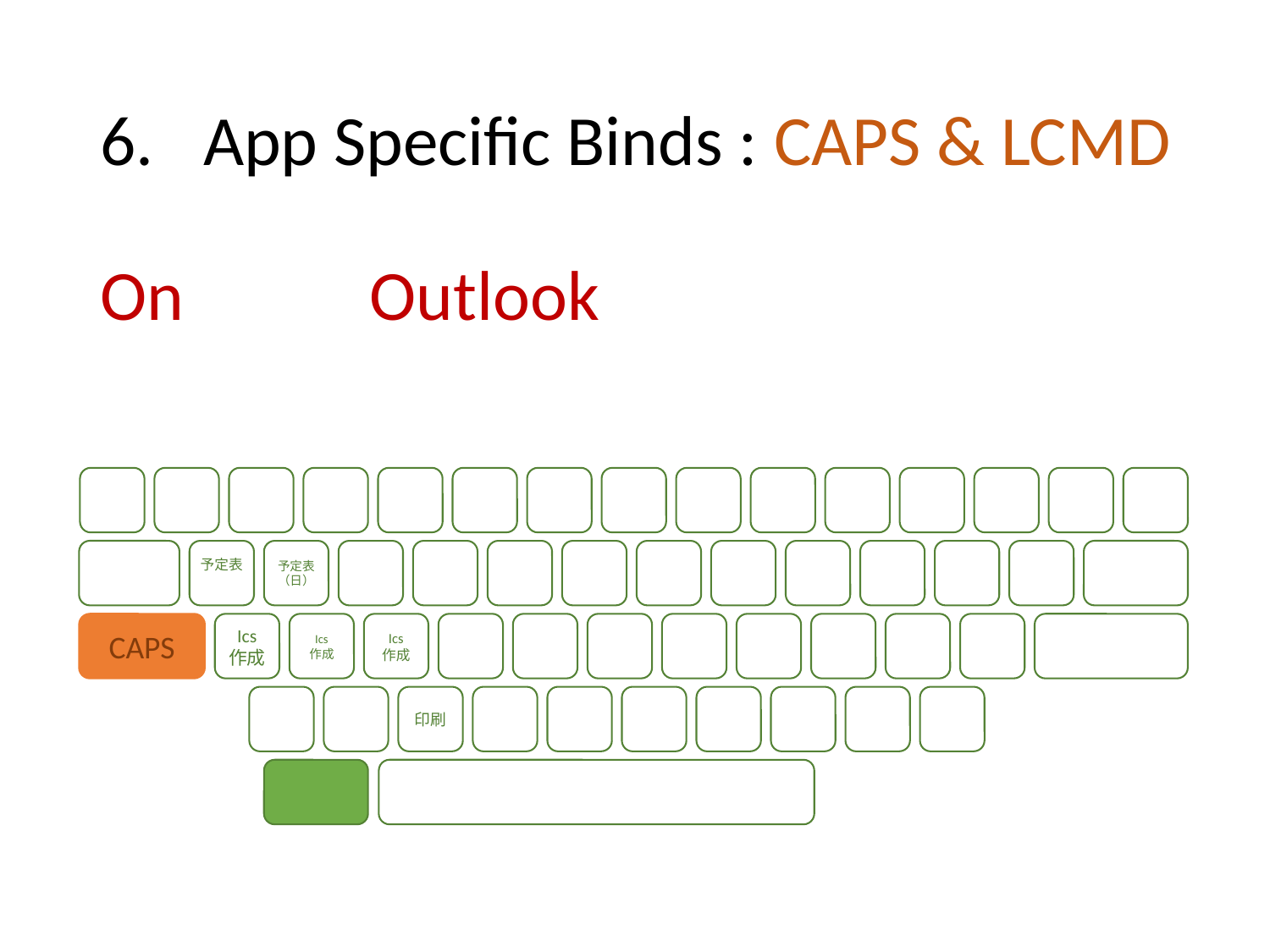

# App Specific Binds : CAPS & LCMD
On 		 Outlook

予定表
（週	）
予定表
（日）

CAPS
Ics
作成
Ics
作成
Ics
作成

印刷